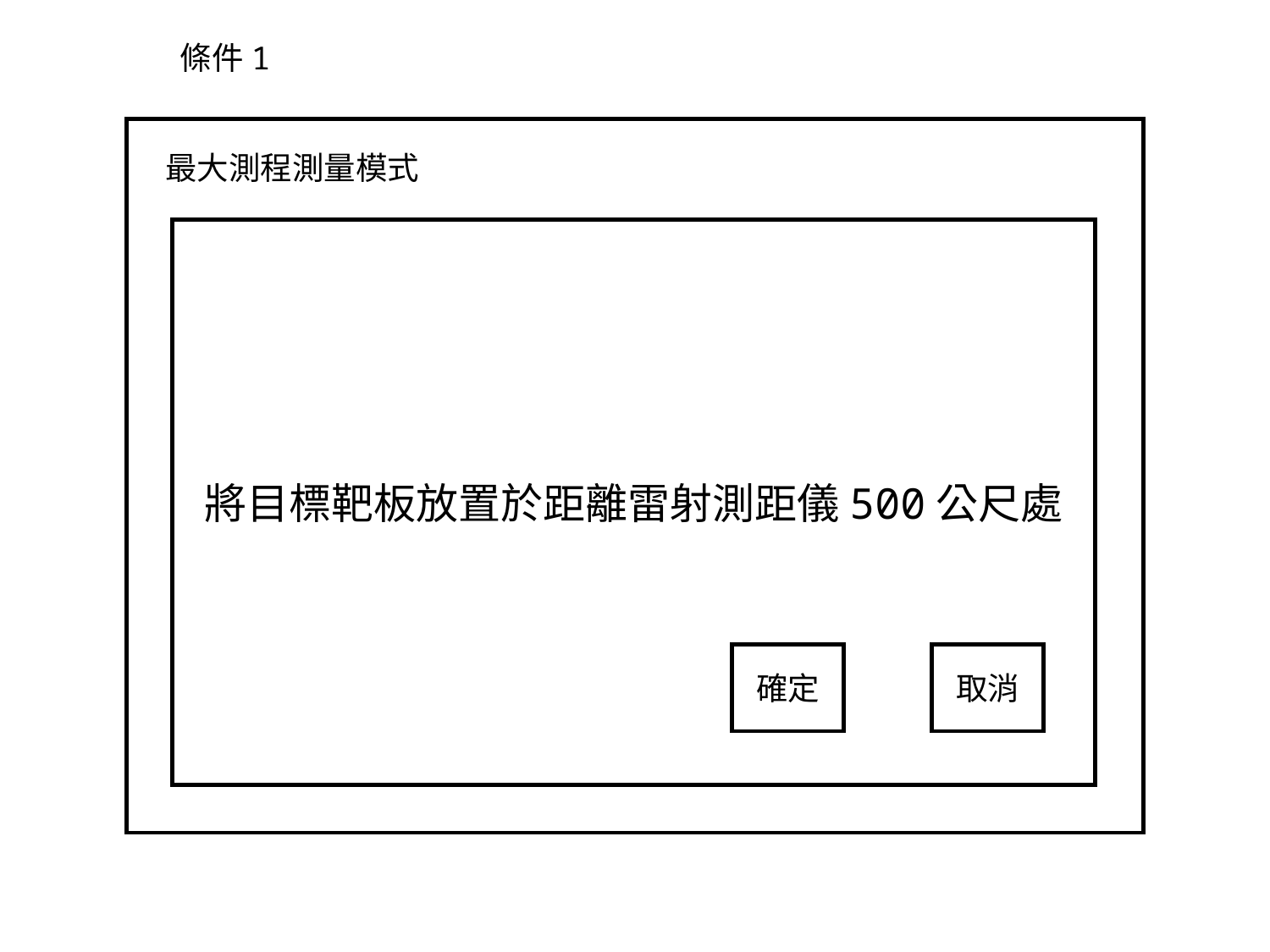

條件1
測量模式
最大測程測量模式
將目標靶板放置於距離雷射測距儀500公尺處
確定
取消